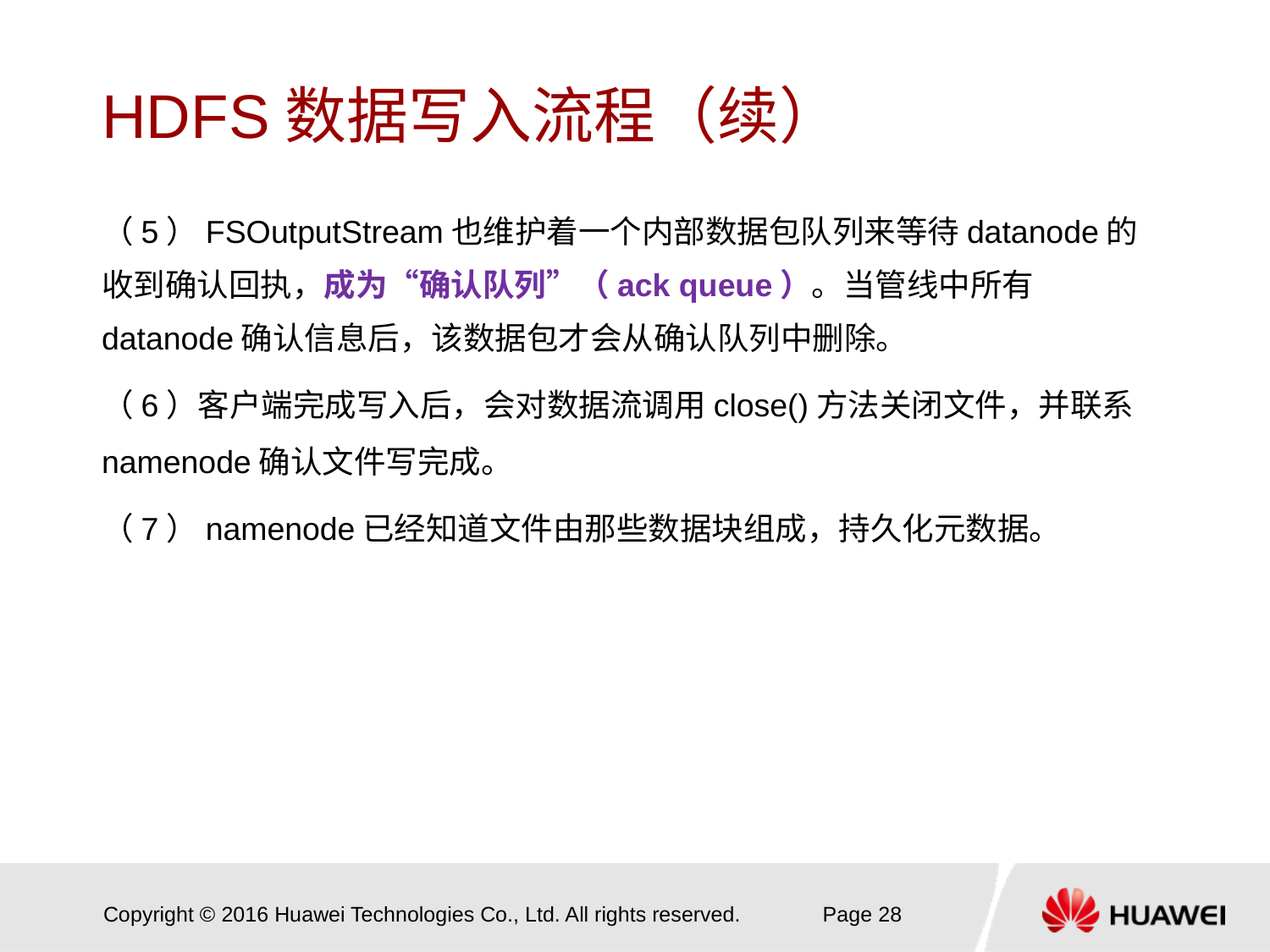

# HDFS数据写入流程（续）
（5）FSOutputStream也维护着一个内部数据包队列来等待datanode的收到确认回执，成为“确认队列”（ack queue）。当管线中所有datanode确认信息后，该数据包才会从确认队列中删除。
（6）客户端完成写入后，会对数据流调用close()方法关闭文件，并联系namenode确认文件写完成。
（7）namenode已经知道文件由那些数据块组成，持久化元数据。